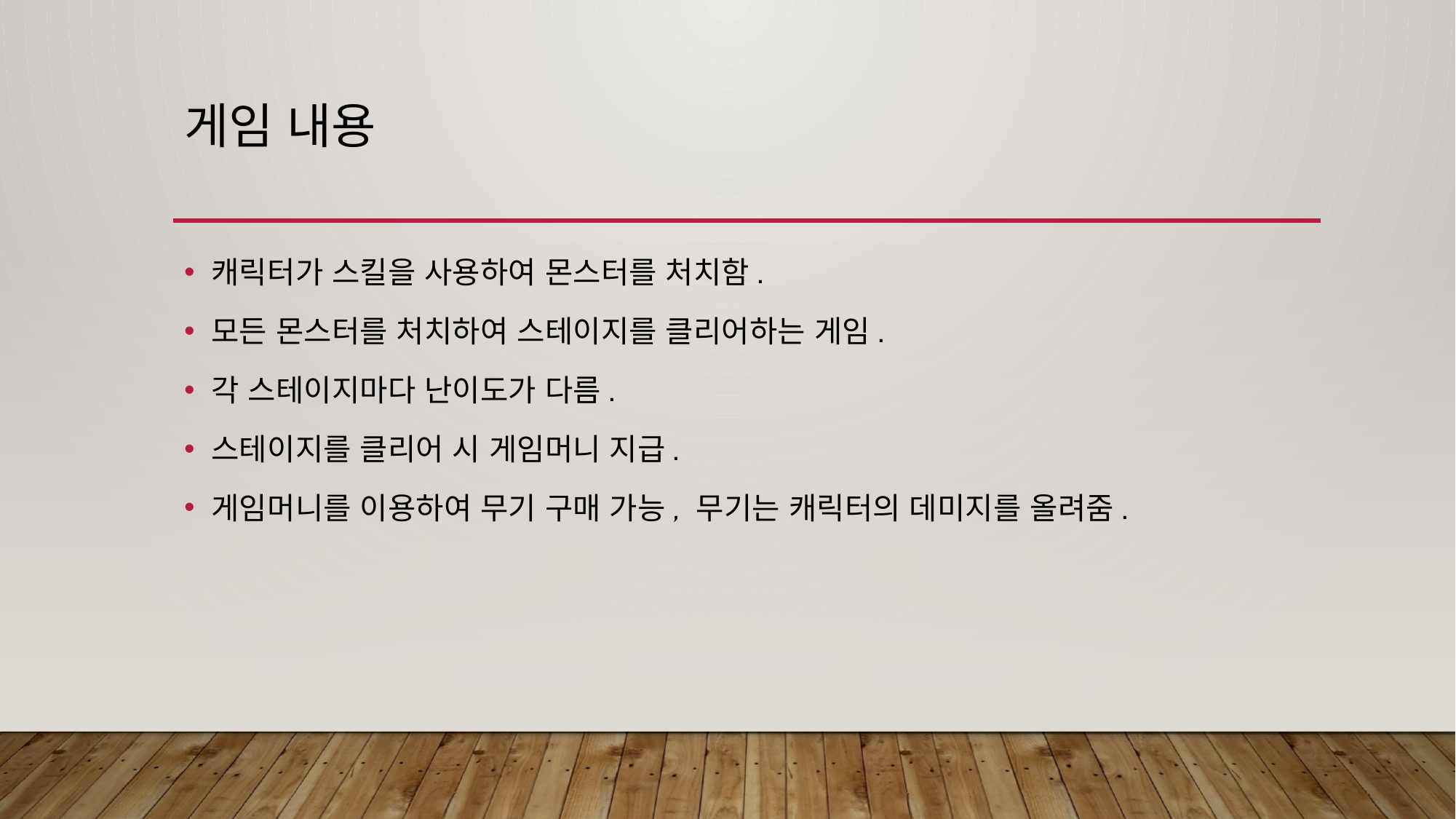

# 게임 내용
캐릭터가 스킬을 사용하여 몬스터를 처치함.
모든 몬스터를 처치하여 스테이지를 클리어하는 게임.
각 스테이지마다 난이도가 다름.
스테이지를 클리어 시 게임머니 지급.
게임머니를 이용하여 무기 구매 가능, 무기는 캐릭터의 데미지를 올려줌.